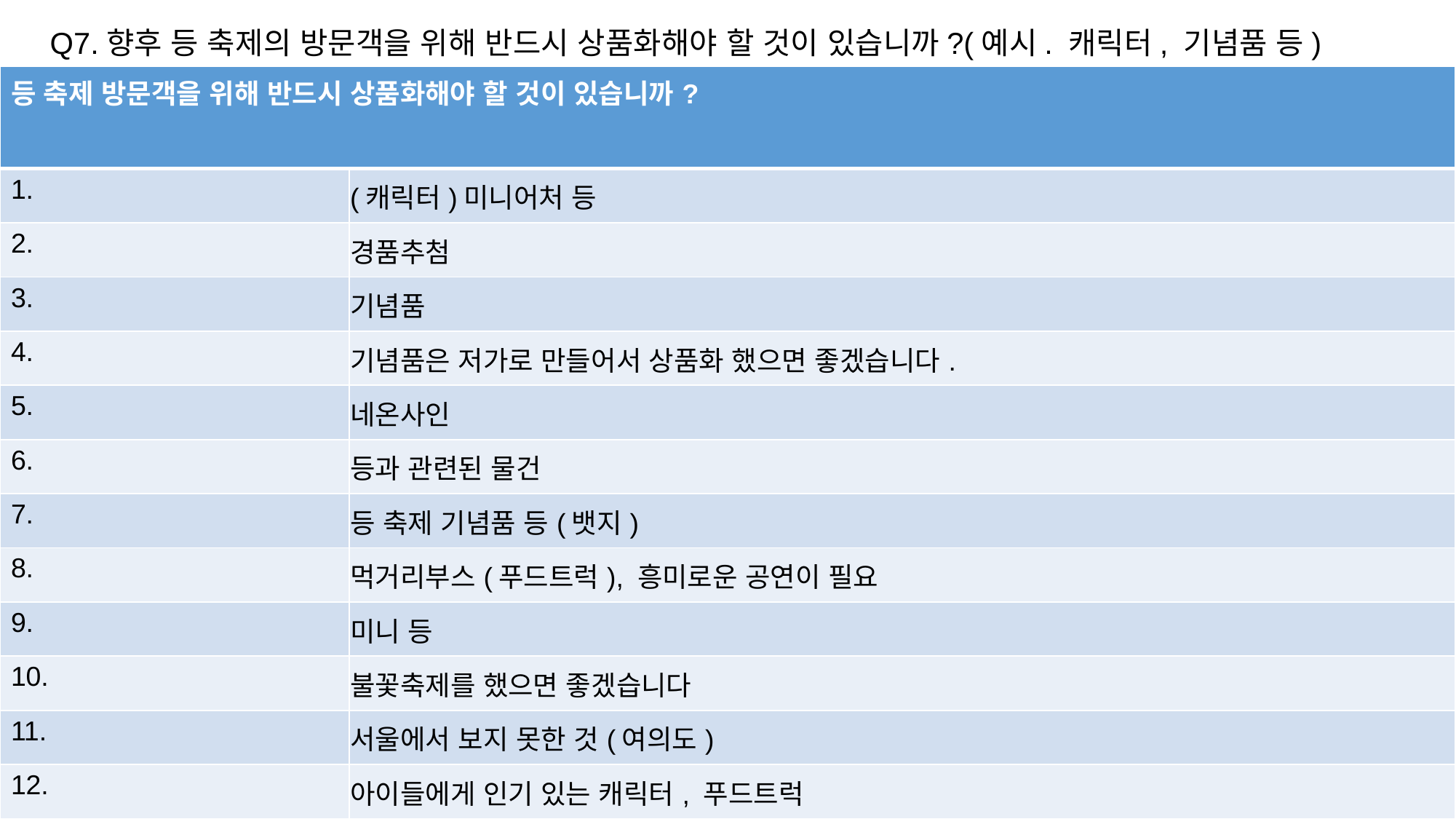

Q7.향후 등 축제의 방문객을 위해 반드시 상품화해야 할 것이 있습니까?(예시. 캐릭터, 기념품 등)
| 등 축제 방문객을 위해 반드시 상품화해야 할 것이 있습니까? |  |
| --- | --- |
| 1. | (캐릭터)미니어처 등 |
| 2. | 경품추첨 |
| 3. | 기념품 |
| 4. | 기념품은 저가로 만들어서 상품화 했으면 좋겠습니다. |
| 5. | 네온사인 |
| 6. | 등과 관련된 물건 |
| 7. | 등 축제 기념품 등(뱃지) |
| 8. | 먹거리부스(푸드트럭), 흥미로운 공연이 필요 |
| 9. | 미니 등 |
| 10. | 불꽃축제를 했으면 좋겠습니다 |
| 11. | 서울에서 보지 못한 것(여의도) |
| 12. | 아이들에게 인기 있는 캐릭터, 푸드트럭 |